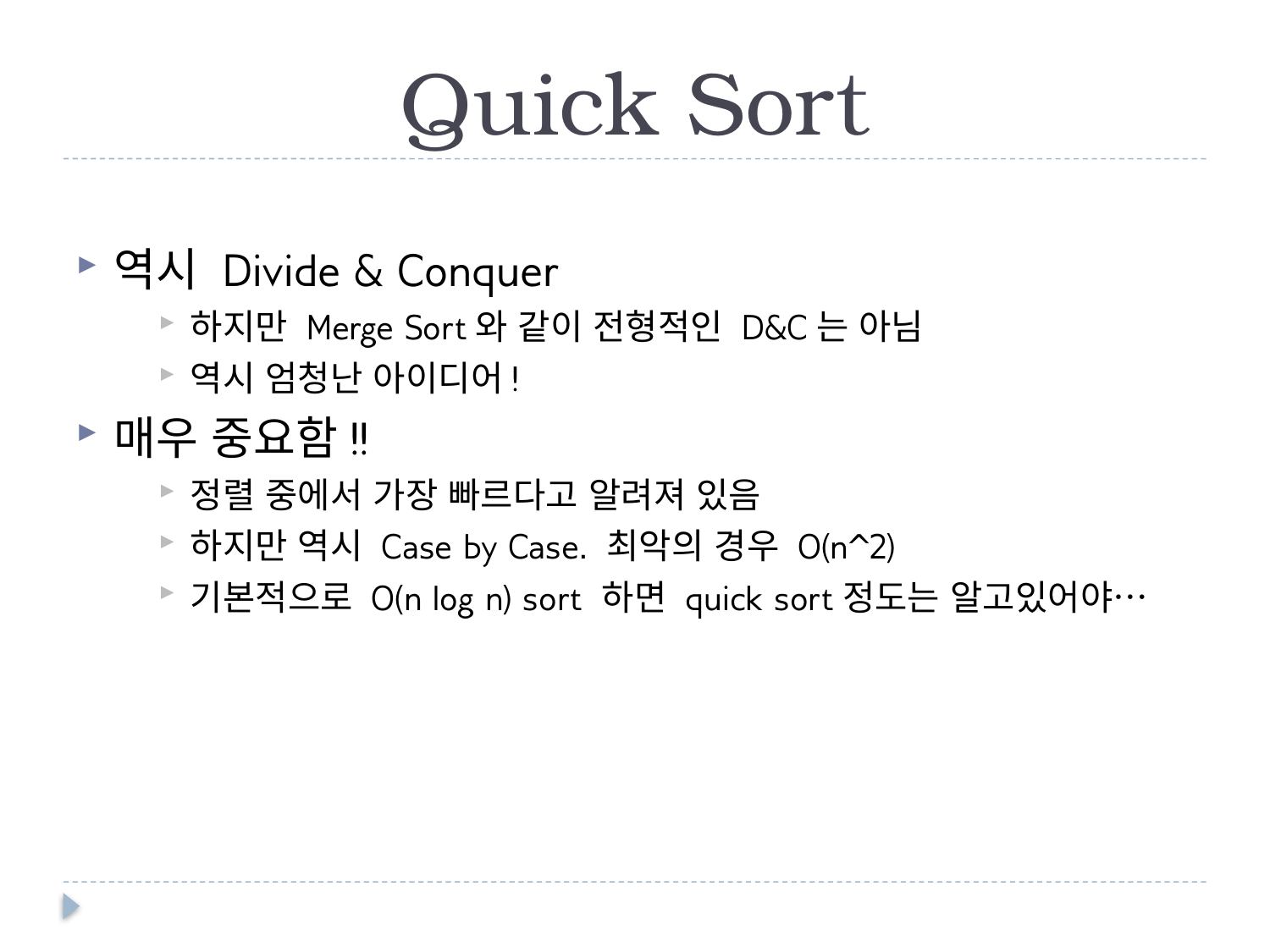

# Quick Sort

역시 Divide & Conquer
하지만 Merge Sort와 같이 전형적인 D&C는 아님
역시 엄청난 아이디어!
매우 중요함!!
정렬 중에서 가장 빠르다고 알려져 있음
하지만 역시 Case by Case. 최악의 경우 O(n^2)
기본적으로 O(n log n) sort 하면 quick sort정도는 알고있어야…